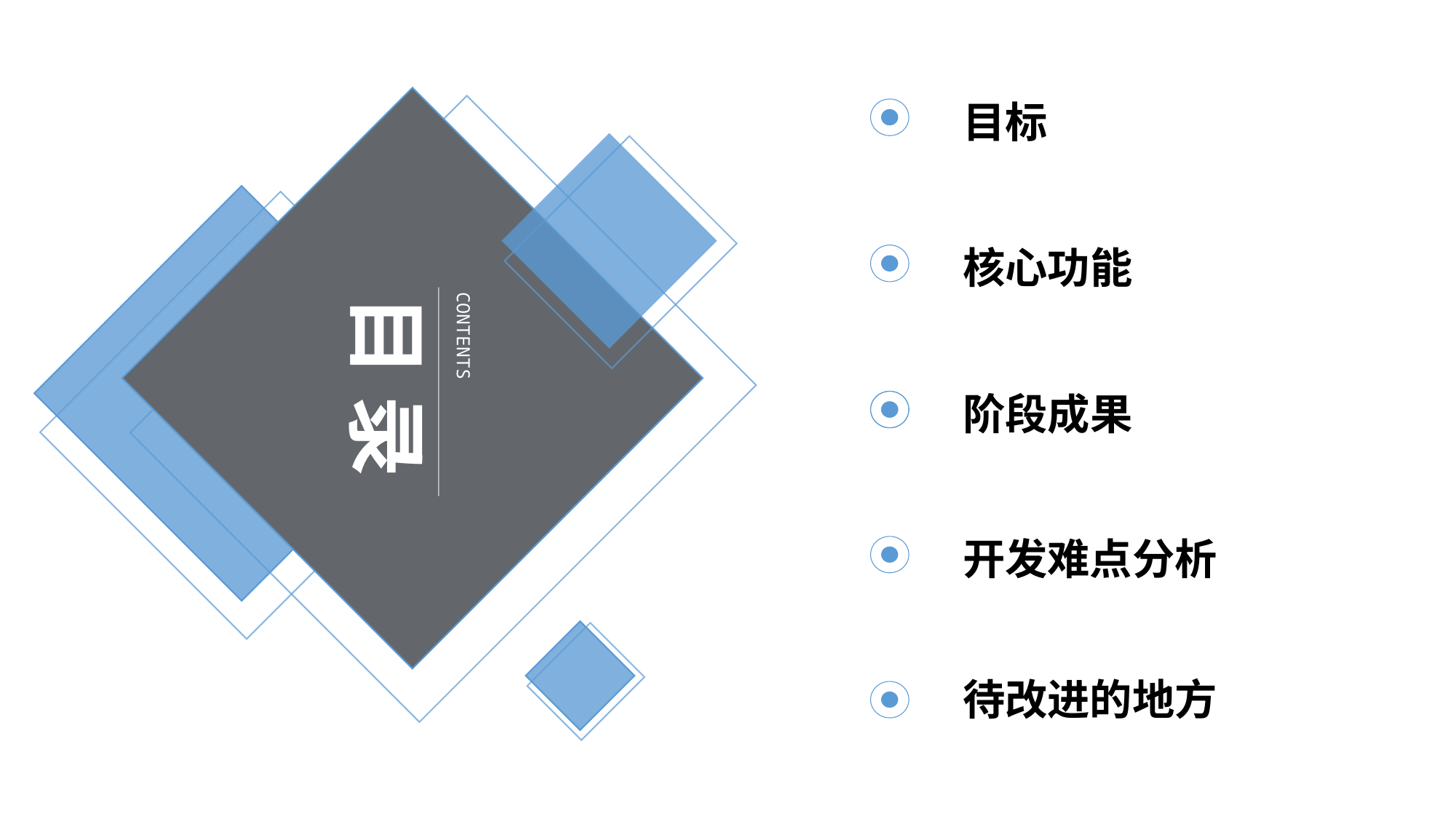

目标

核心功能
目 录

CONTENTS
阶段成果

开发难点分析

待改进的地方